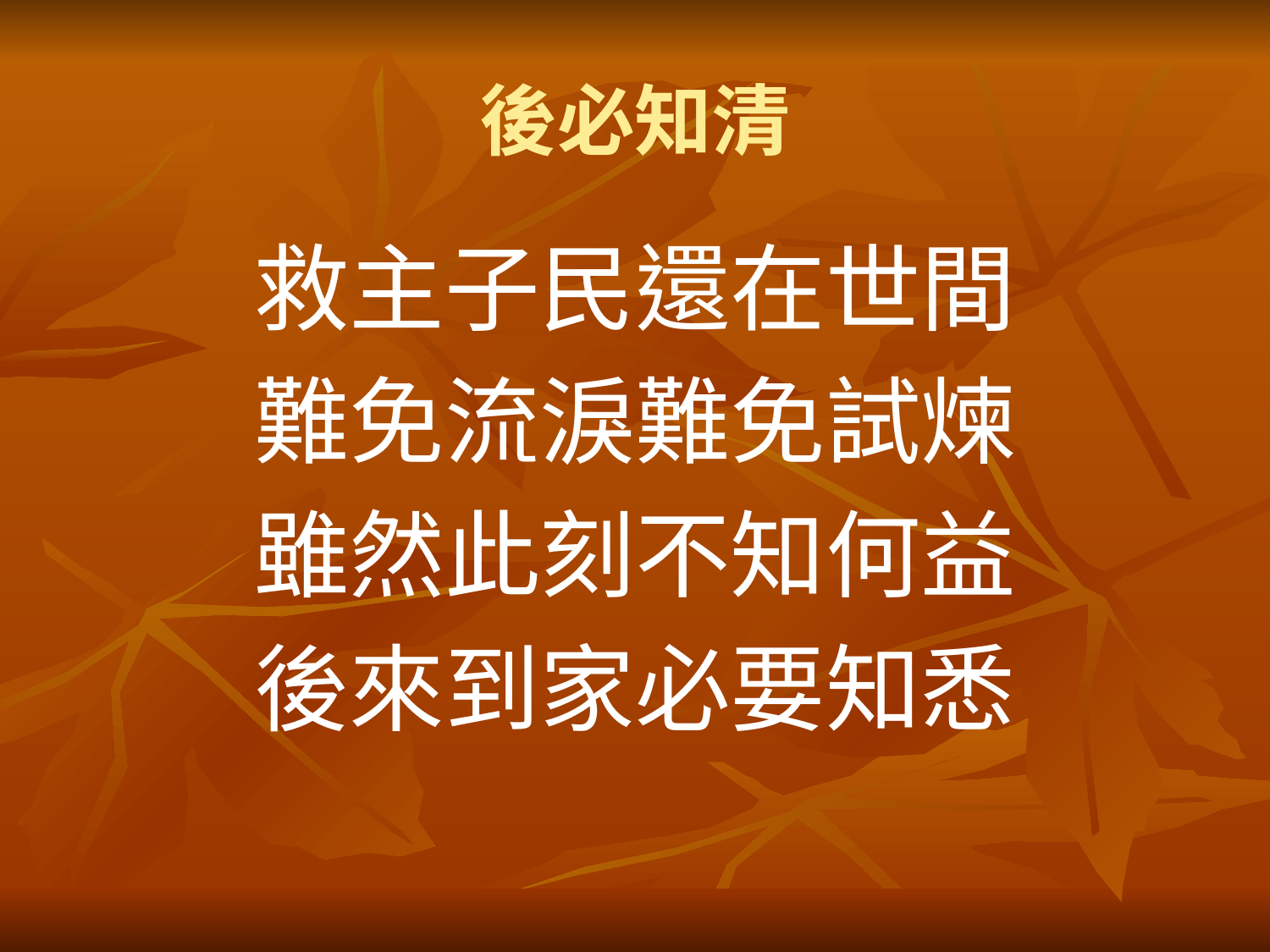

# 後必知清
救主子民還在世間
難免流淚難免試煉
雖然此刻不知何益
後來到家必要知悉